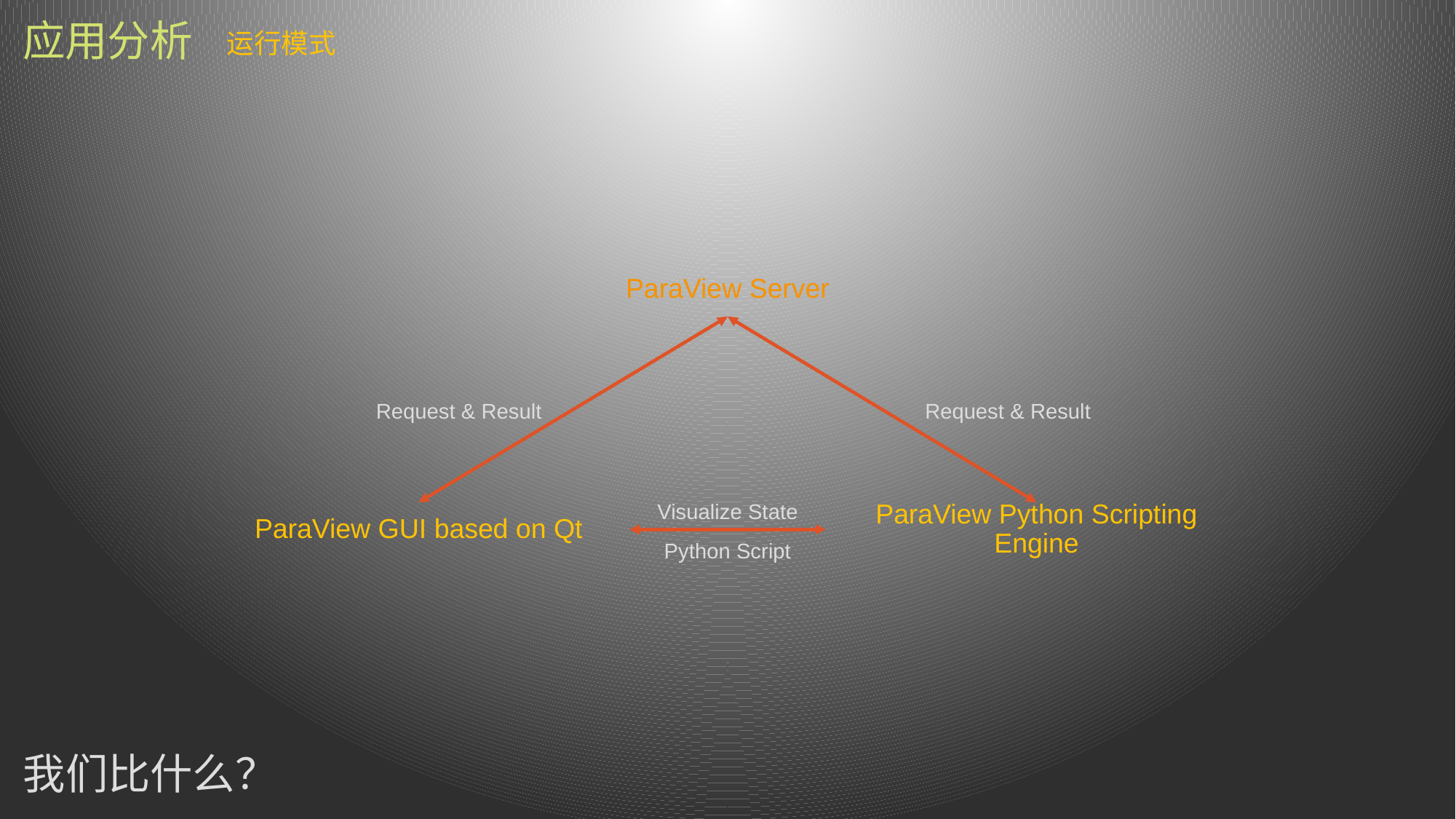

应用分析
运行模式
ParaView Server
ParaView GUI based on Qt
ParaView Python Scripting Engine
Request & Result
Request & Result
Visualize State
Python Script
我们比什么？